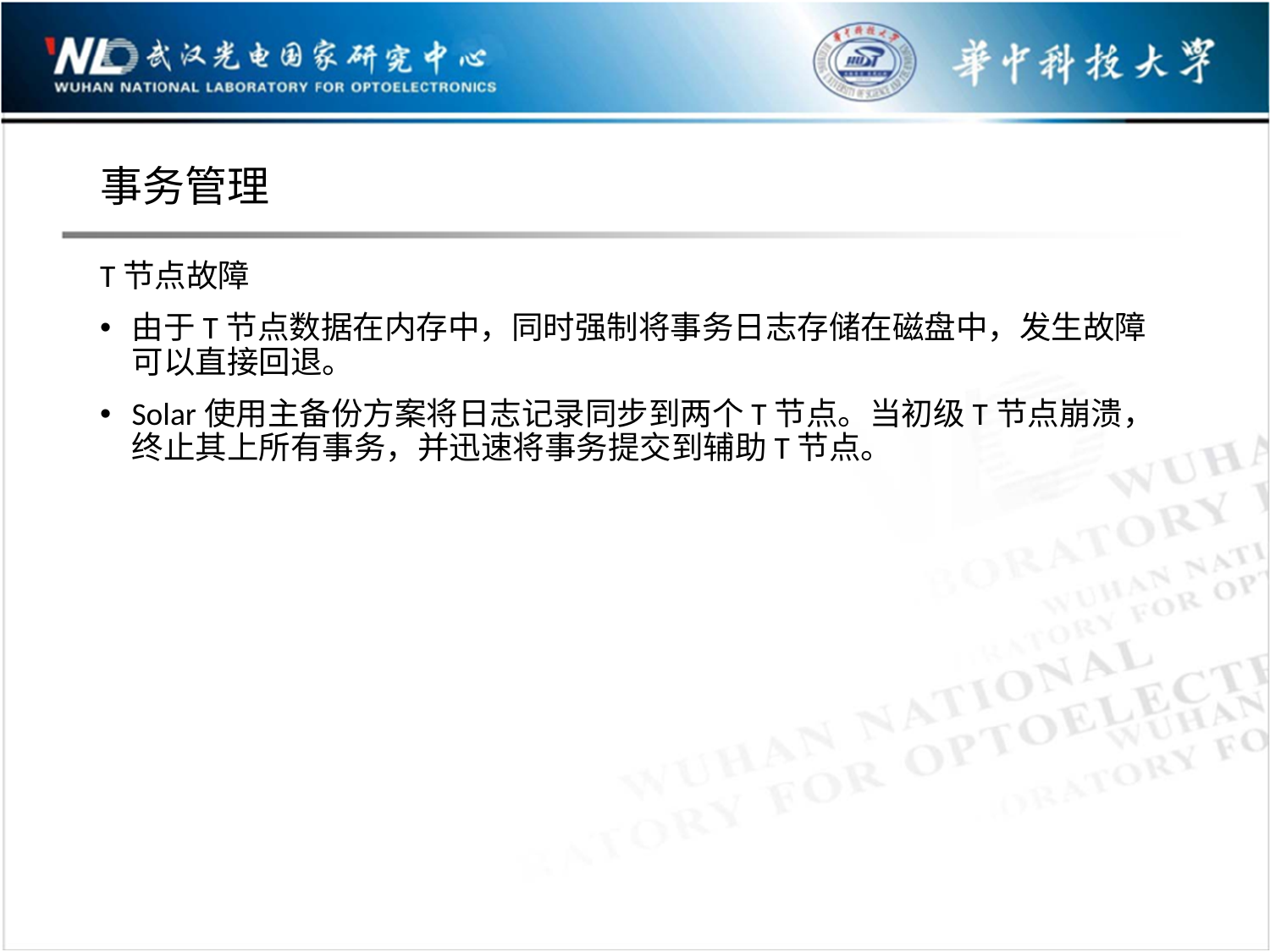

# 事务管理
T节点故障
由于T节点数据在内存中，同时强制将事务日志存储在磁盘中，发生故障可以直接回退。
Solar使用主备份方案将日志记录同步到两个T节点。当初级T节点崩溃，终止其上所有事务，并迅速将事务提交到辅助T节点。